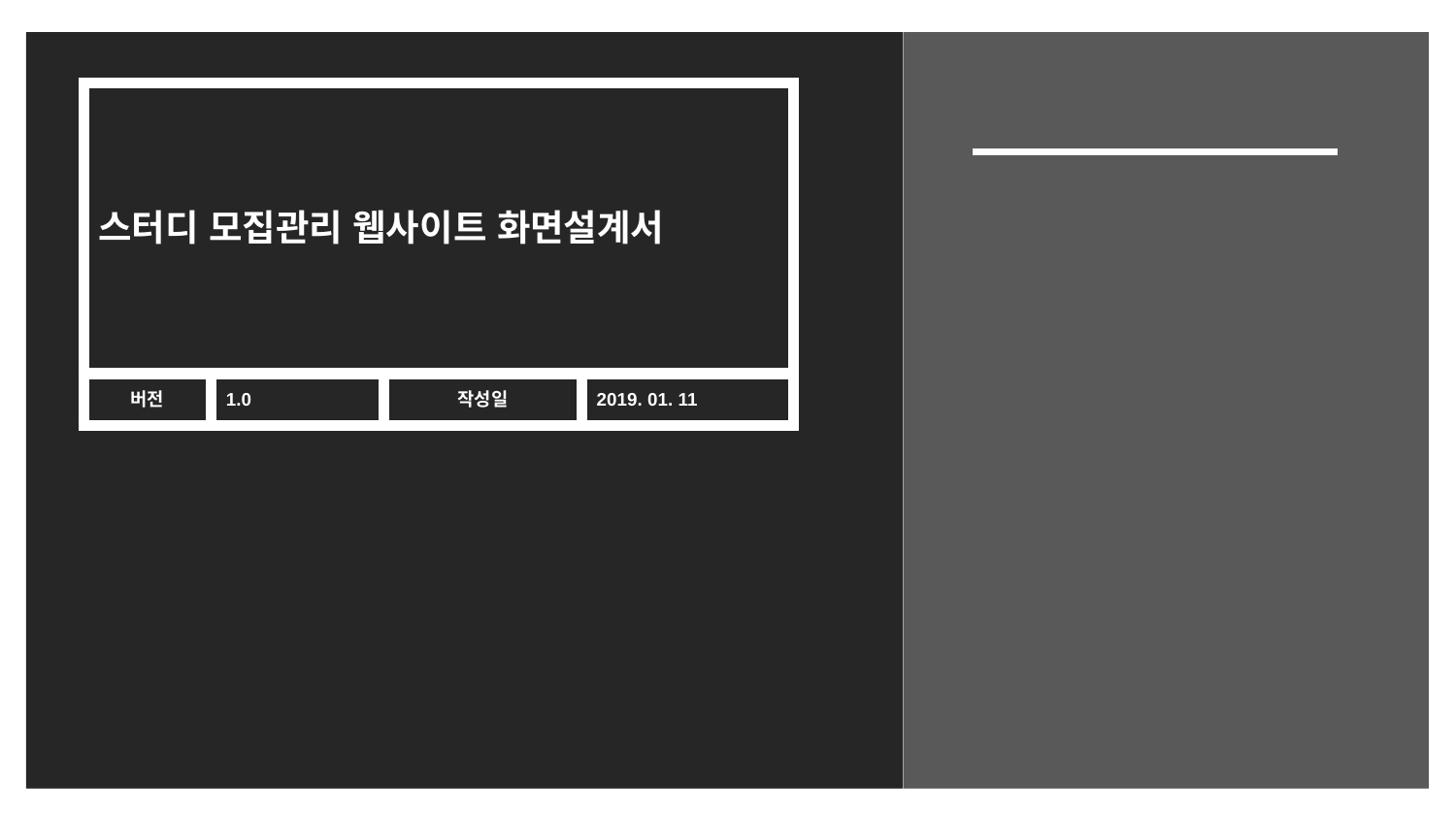

| 스터디 모집관리 웹사이트 화면설계서 |  |  |  |
| --- | --- | --- | --- |
| 버전 | 1.0 | 작성일 | 2019. 01. 11 |